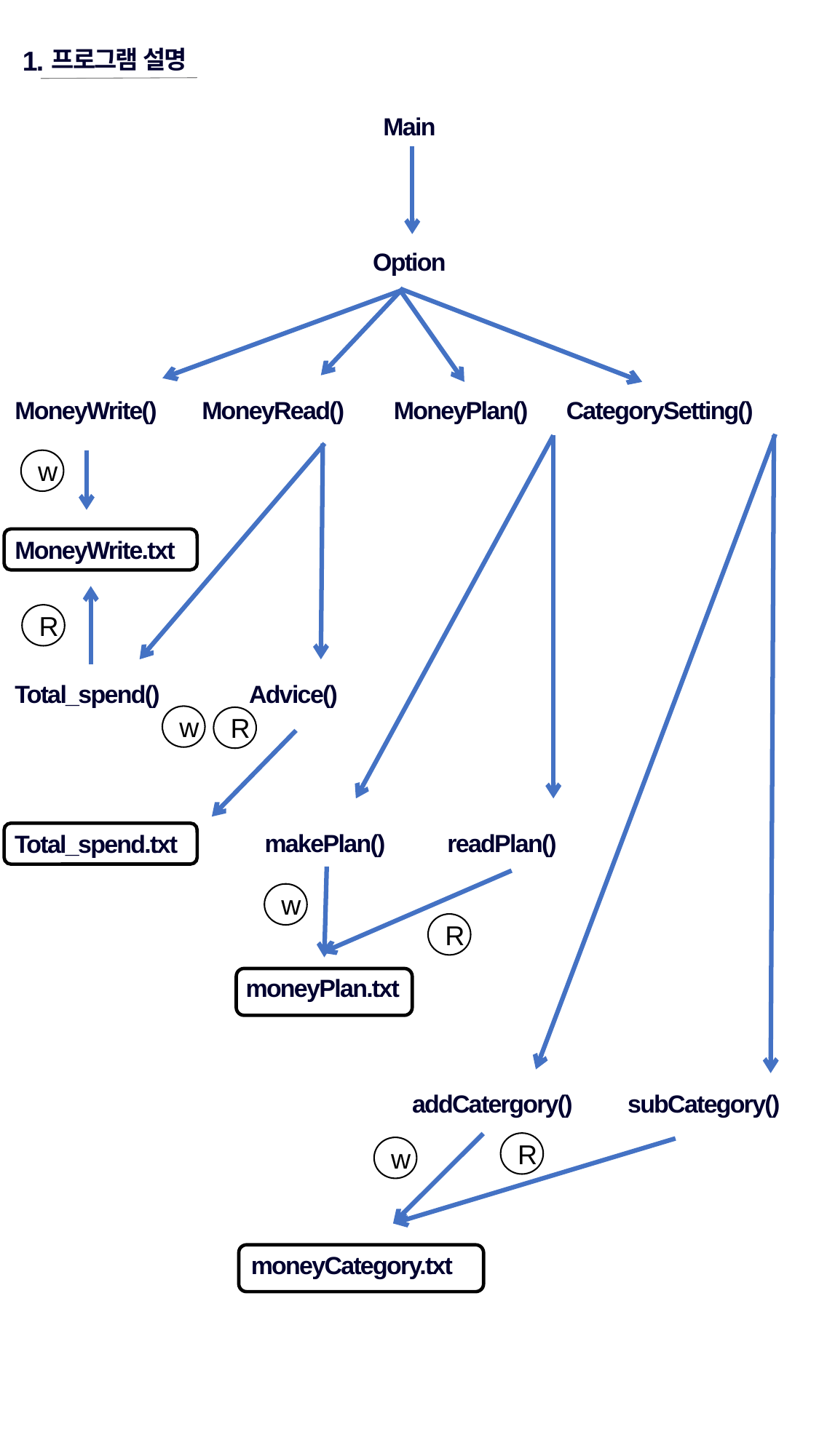

1.
프로그램 설명
Main
Option
MoneyWrite()        MoneyRead()         MoneyPlan()       CategorySetting()
w

MoneyWrite.txt

R

Total_spend()                Advice()

w
R
makePlan()           readPlan()
Total_spend.txt

w
R
moneyPlan.txt

addCatergory()          subCategory()
R
w
moneyCategory.txt